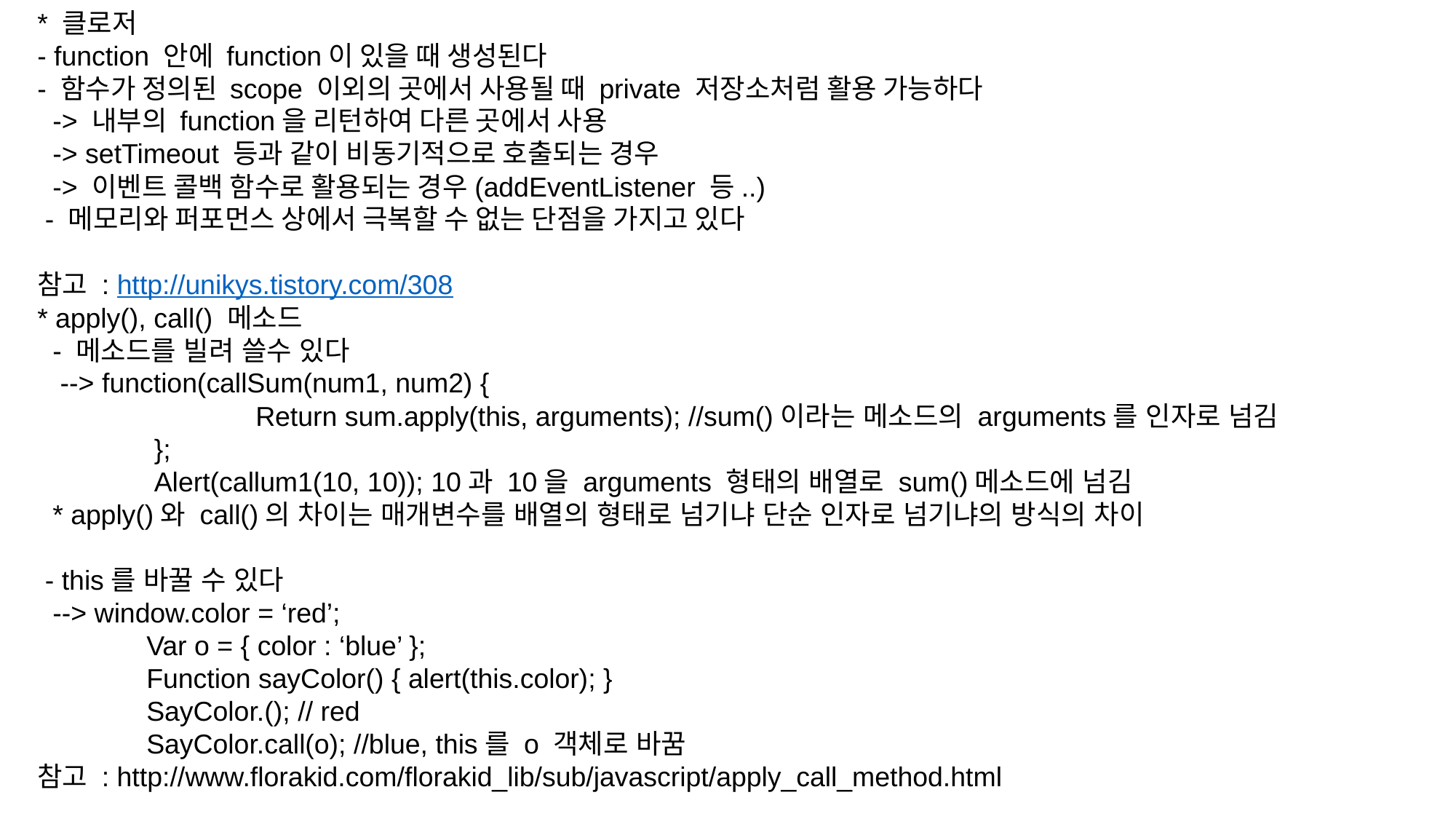

* 클로저
- function 안에 function이 있을 때 생성된다
- 함수가 정의된 scope 이외의 곳에서 사용될 때 private 저장소처럼 활용 가능하다
  -> 내부의 function을 리턴하여 다른 곳에서 사용
  -> setTimeout 등과 같이 비동기적으로 호출되는 경우
  -> 이벤트 콜백 함수로 활용되는 경우(addEventListener 등..)
 - 메모리와 퍼포먼스 상에서 극복할 수 없는 단점을 가지고 있다

참고 : http://unikys.tistory.com/308
* apply(), call() 메소드
  - 메소드를 빌려 쓸수 있다
   --> function(callSum(num1, num2) {
		Return sum.apply(this, arguments); //sum()이라는 메소드의 arguments를 인자로 넘김
	 };
	 Alert(callum1(10, 10)); 10과 10을 arguments 형태의 배열로 sum()메소드에 넘김
  * apply()와 call()의 차이는 매개변수를 배열의 형태로 넘기냐 단순 인자로 넘기냐의 방식의 차이

 - this를 바꿀 수 있다
  --> window.color = ‘red’;
	Var o = { color : ‘blue’ };
	Function sayColor() { alert(this.color); }
	SayColor.(); // red
	SayColor.call(o); //blue, this를 o 객체로 바꿈
참고 : http://www.florakid.com/florakid_lib/sub/javascript/apply_call_method.html